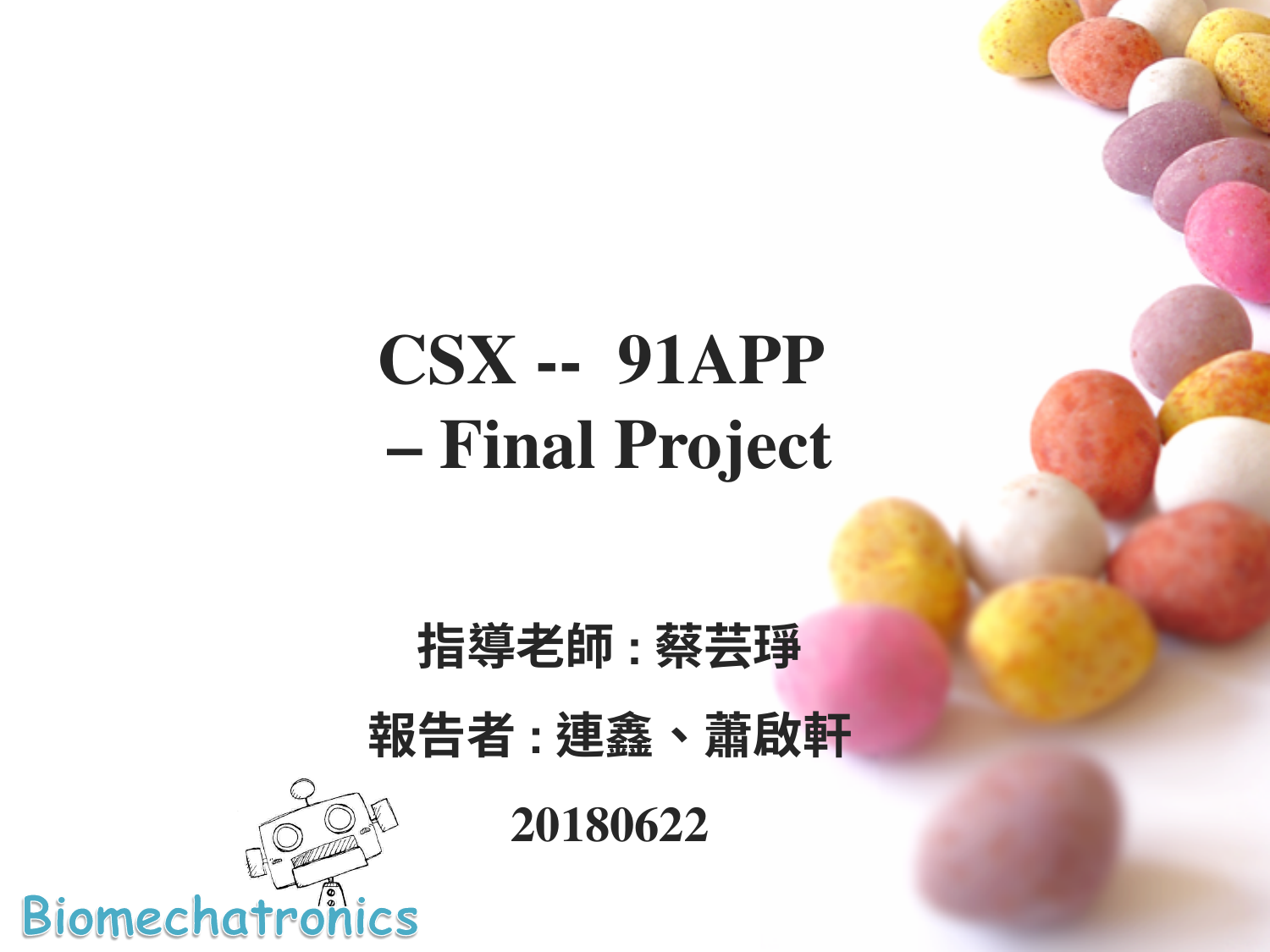

# CSX --  91APP – Final Project
指導老師:蔡芸琤
報告者:連鑫、蕭啟軒
20180622